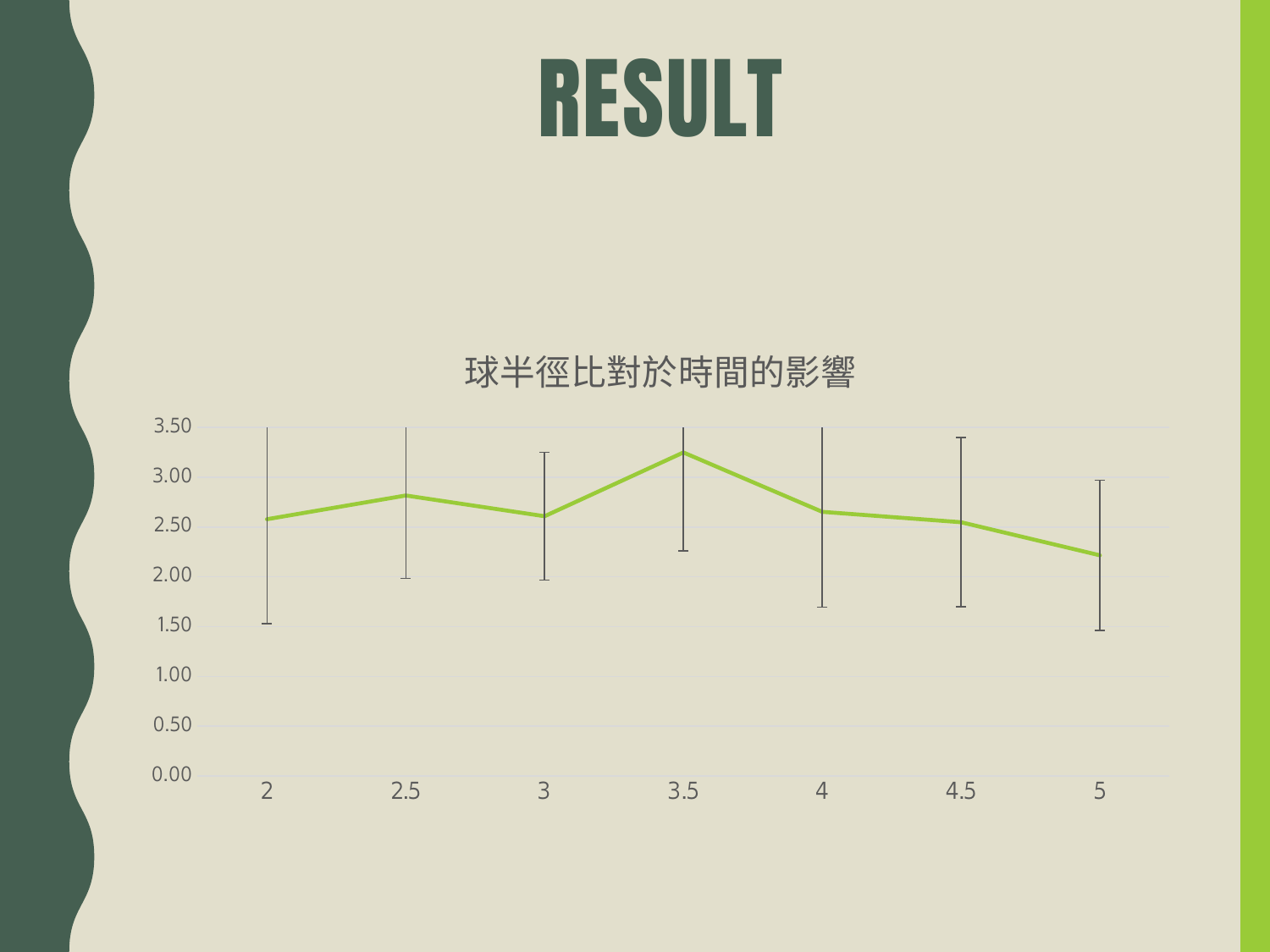

# RESULT

### Chart: 球半徑比對於時間的影響

| Category |  |
|---|---|
| 2 | 2.5780000000000003 |
| 2.5 | 2.816 |
| 3 | 2.6080000000000005 |
| 3.5 | 3.2479999999999998 |
| 4 | 2.652 |
| 4.5 | 2.5479999999999996 |
| 5 | 2.216 |